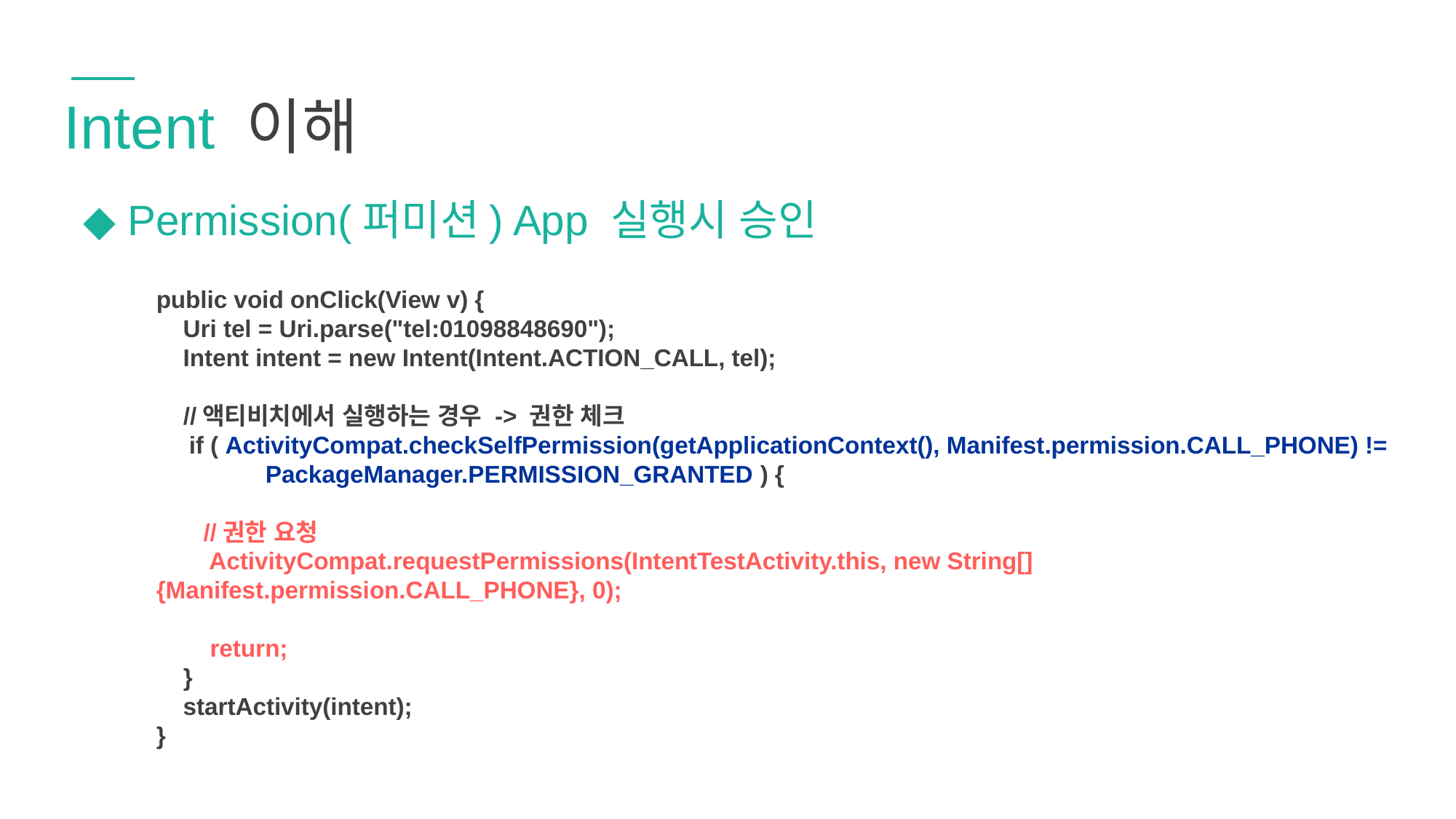

Intent 이해
◆ Permission(퍼미션) App 실행시 승인
public void onClick(View v) {
    Uri tel = Uri.parse("tel:01098848690");
    Intent intent = new Intent(Intent.ACTION_CALL, tel);

    //액티비치에서 실행하는 경우 -> 권한 체크
    if ( ActivityCompat.checkSelfPermission(getApplicationContext(), Manifest.permission.CALL_PHONE) !=
	PackageManager.PERMISSION_GRANTED ) {

       //권한 요청
       ActivityCompat.requestPermissions(IntentTestActivity.this, new String[]{Manifest.permission.CALL_PHONE}, 0);
        return;
    }
    startActivity(intent);
}